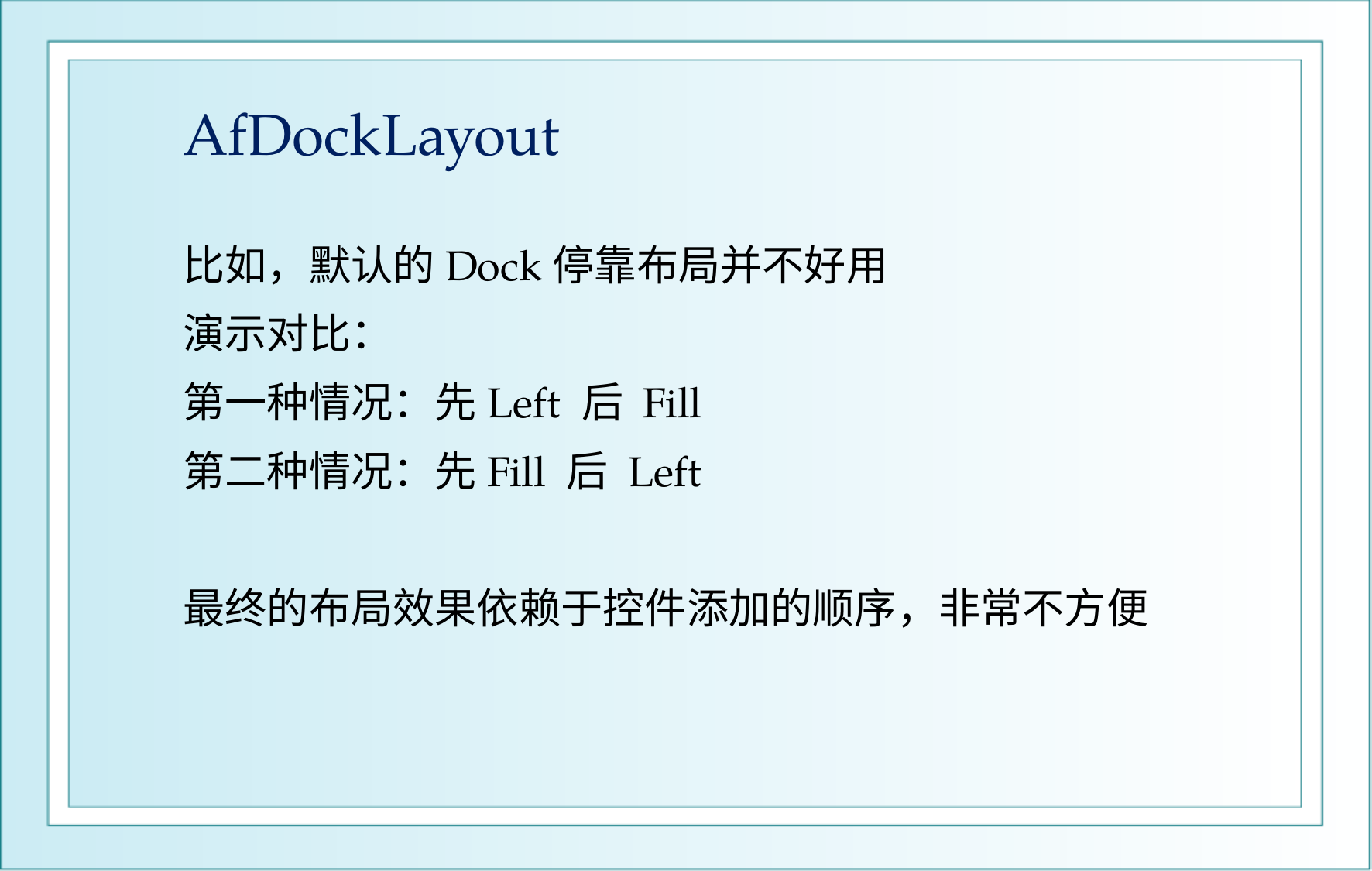

# AfDockLayout
比如，默认的Dock停靠布局并不好用
演示对比：
第一种情况：先Left 后 Fill
第二种情况：先Fill 后 Left

最终的布局效果依赖于控件添加的顺序，非常不方便